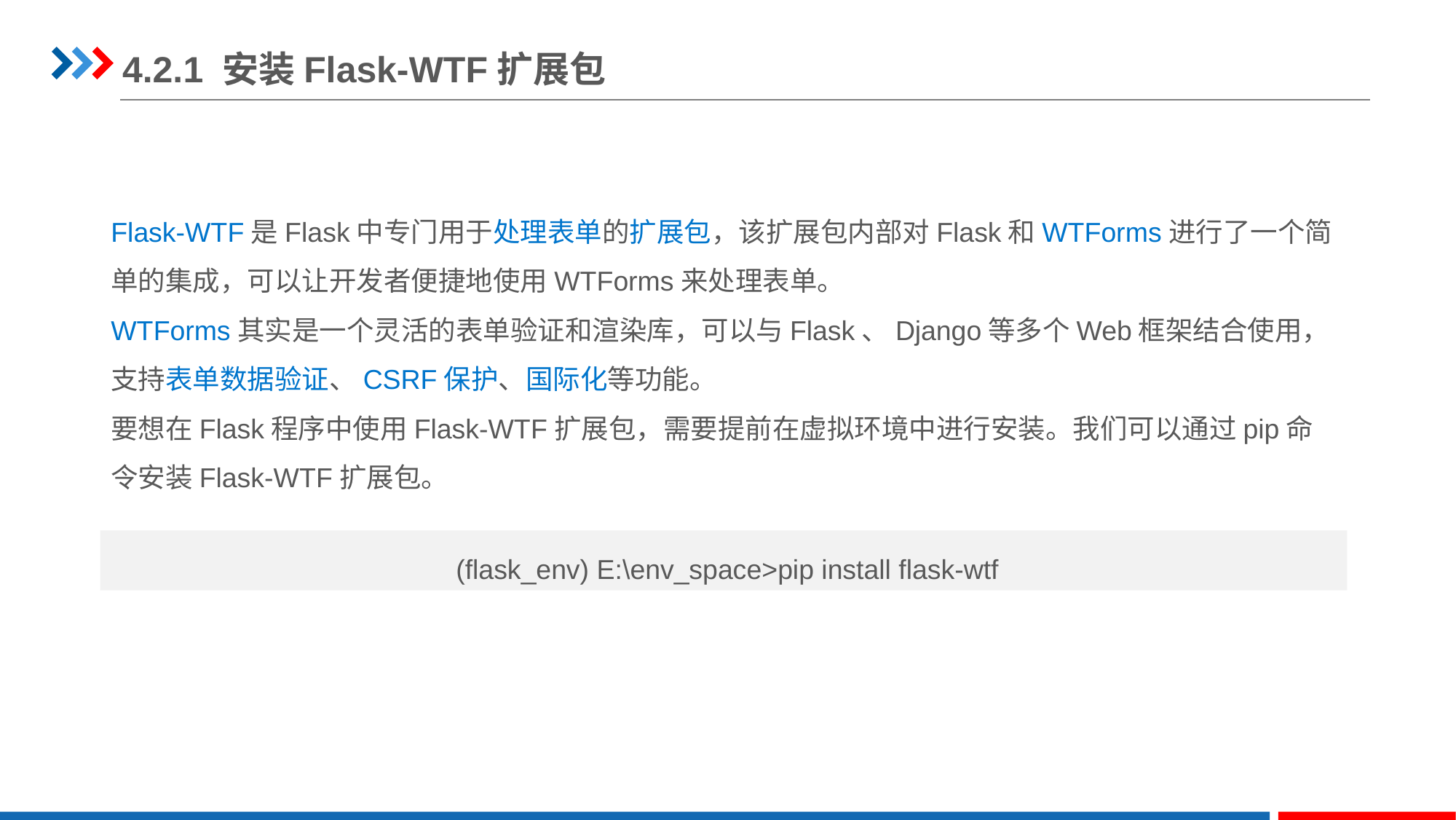

4.2.1 安装Flask-WTF扩展包
Flask-WTF是Flask中专门用于处理表单的扩展包，该扩展包内部对Flask和WTForms进行了一个简单的集成，可以让开发者便捷地使用WTForms来处理表单。
WTForms其实是一个灵活的表单验证和渲染库，可以与Flask、Django等多个Web框架结合使用，支持表单数据验证、CSRF保护、国际化等功能。
要想在Flask程序中使用Flask-WTF扩展包，需要提前在虚拟环境中进行安装。我们可以通过pip命令安装Flask-WTF扩展包。
 (flask_env) E:\env_space>pip install flask-wtf